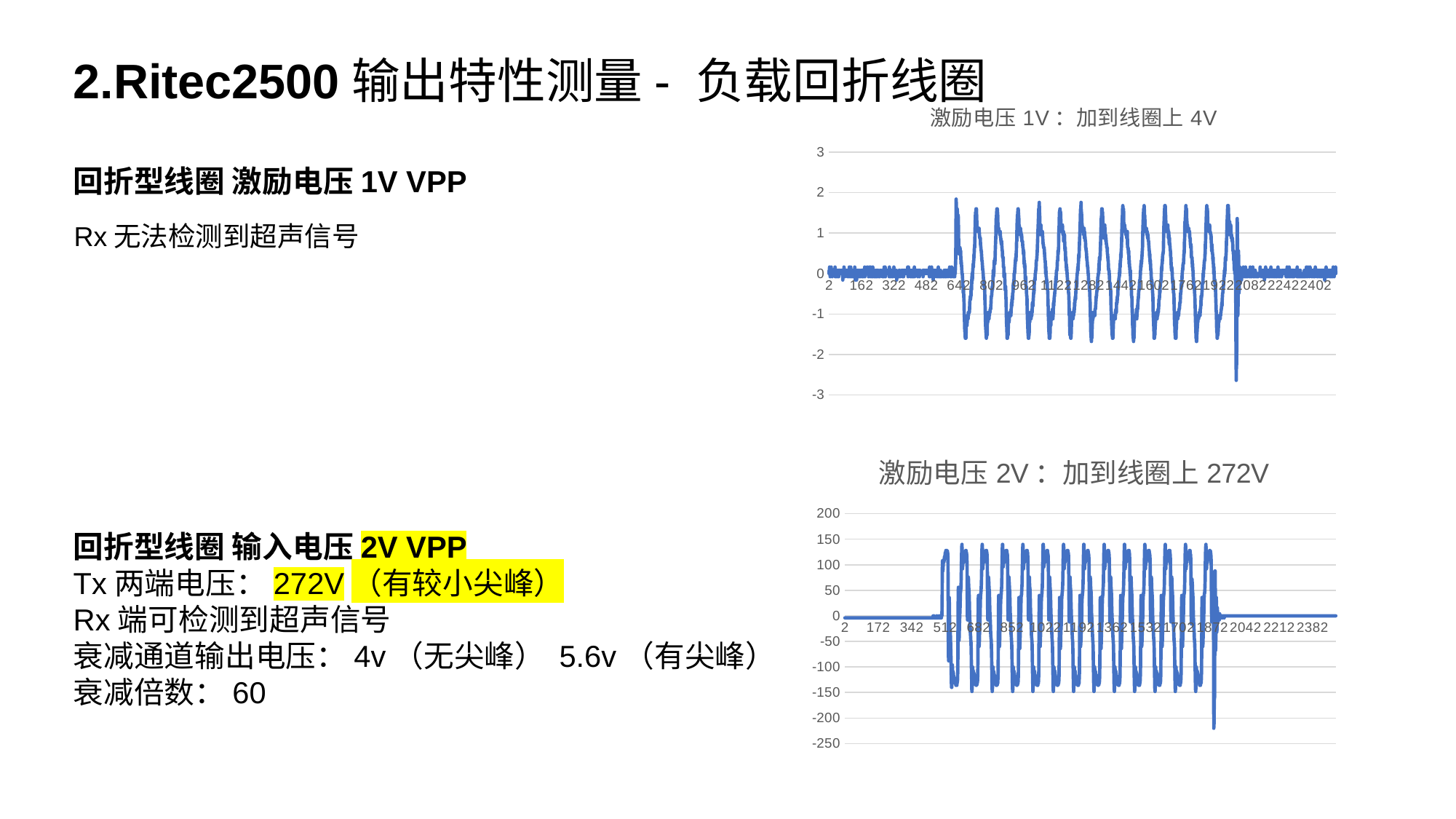

2.Ritec2500输出特性测量- 负载回折线圈

### Chart: 激励电压1V：加到线圈上4V

| Category |  |
|---|---|
回折型线圈 激励电压1V VPP
Rx无法检测到超声信号

### Chart: 激励电压2V：加到线圈上272V

| Category |  |
|---|---|
回折型线圈 输入电压2V VPP
Tx两端电压：272V（有较小尖峰）
Rx端可检测到超声信号
衰减通道输出电压：4v（无尖峰） 5.6v（有尖峰）
衰减倍数：60